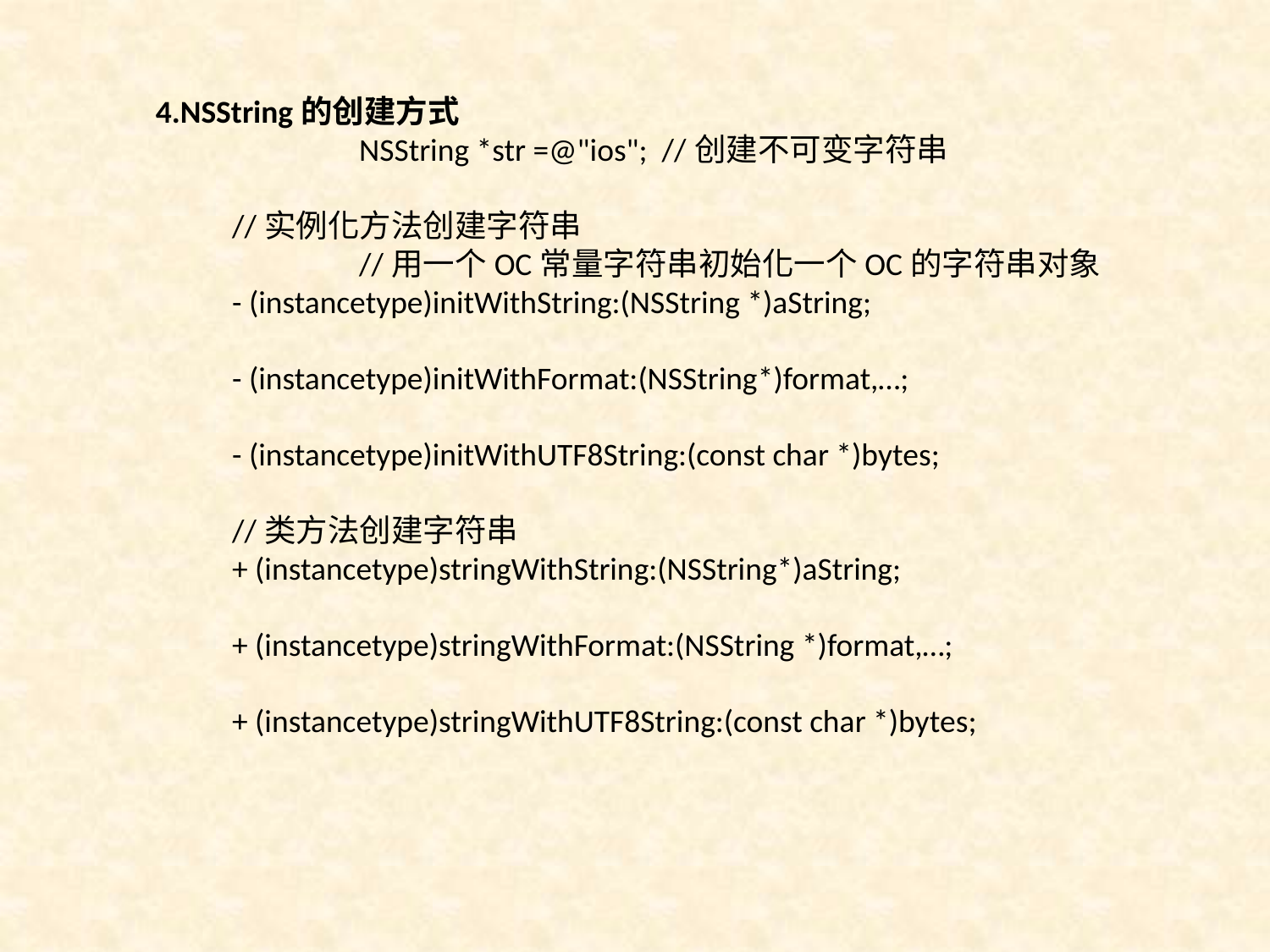

4.NSString的创建方式
		NSString *str =@"ios";  //创建不可变字符串

	//实例化方法创建字符串
		//用一个OC常量字符串初始化一个OC的字符串对象
	- (instancetype)initWithString:(NSString *)aString;

	- (instancetype)initWithFormat:(NSString*)format,…;

	- (instancetype)initWithUTF8String:(const char *)bytes;

	//类方法创建字符串
	+ (instancetype)stringWithString:(NSString*)aString;

	+ (instancetype)stringWithFormat:(NSString *)format,…;

	+ (instancetype)stringWithUTF8String:(const char *)bytes;